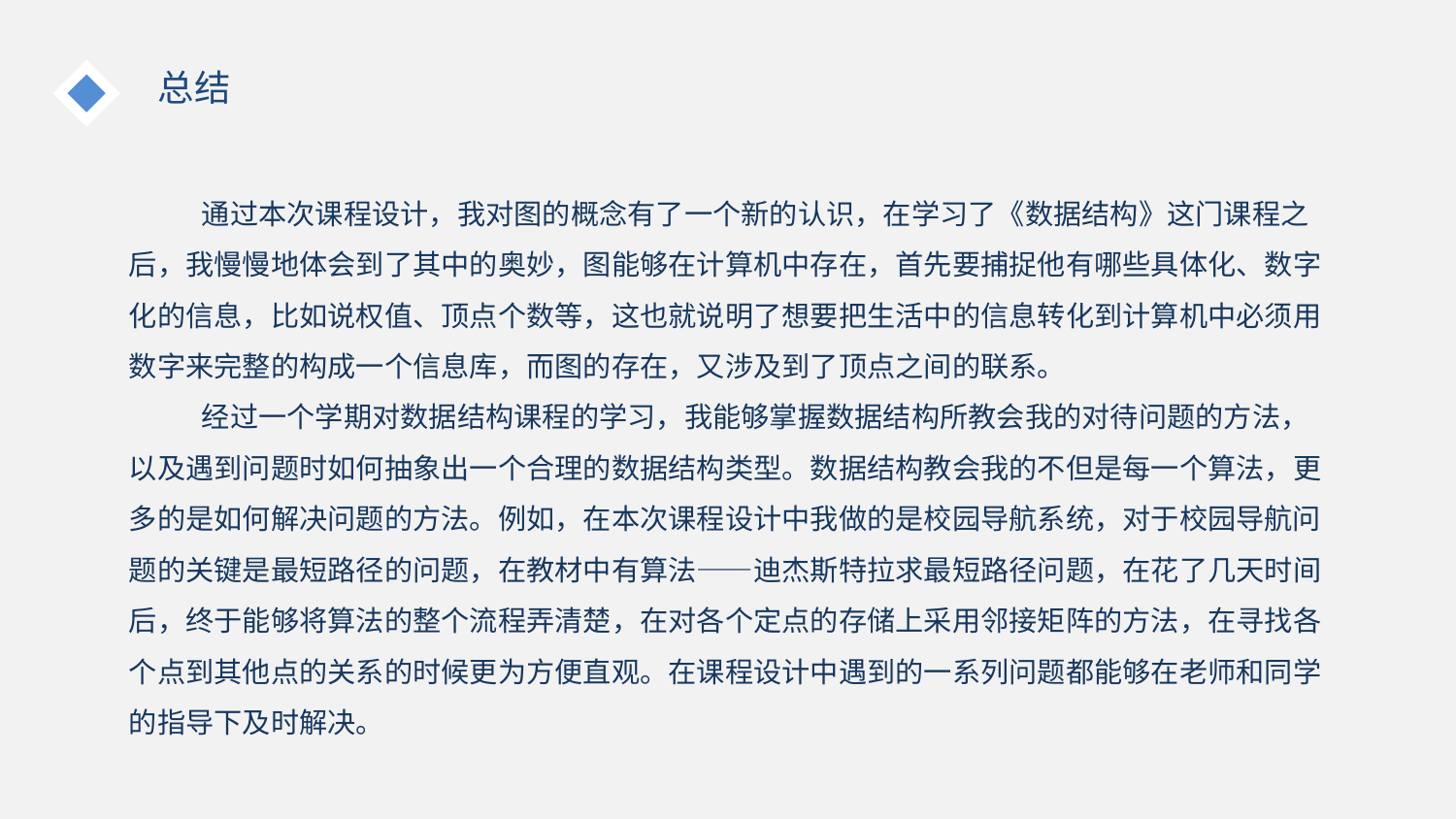

总结
通过本次课程设计，我对图的概念有了一个新的认识，在学习了《数据结构》这门课程之后，我慢慢地体会到了其中的奥妙，图能够在计算机中存在，首先要捕捉他有哪些具体化、数字化的信息，比如说权值、顶点个数等，这也就说明了想要把生活中的信息转化到计算机中必须用数字来完整的构成一个信息库，而图的存在，又涉及到了顶点之间的联系。
经过一个学期对数据结构课程的学习，我能够掌握数据结构所教会我的对待问题的方法，以及遇到问题时如何抽象出一个合理的数据结构类型。数据结构教会我的不但是每一个算法，更多的是如何解决问题的方法。例如，在本次课程设计中我做的是校园导航系统，对于校园导航问题的关键是最短路径的问题，在教材中有算法——迪杰斯特拉求最短路径问题，在花了几天时间后，终于能够将算法的整个流程弄清楚，在对各个定点的存储上采用邻接矩阵的方法，在寻找各个点到其他点的关系的时候更为方便直观。在课程设计中遇到的一系列问题都能够在老师和同学的指导下及时解决。